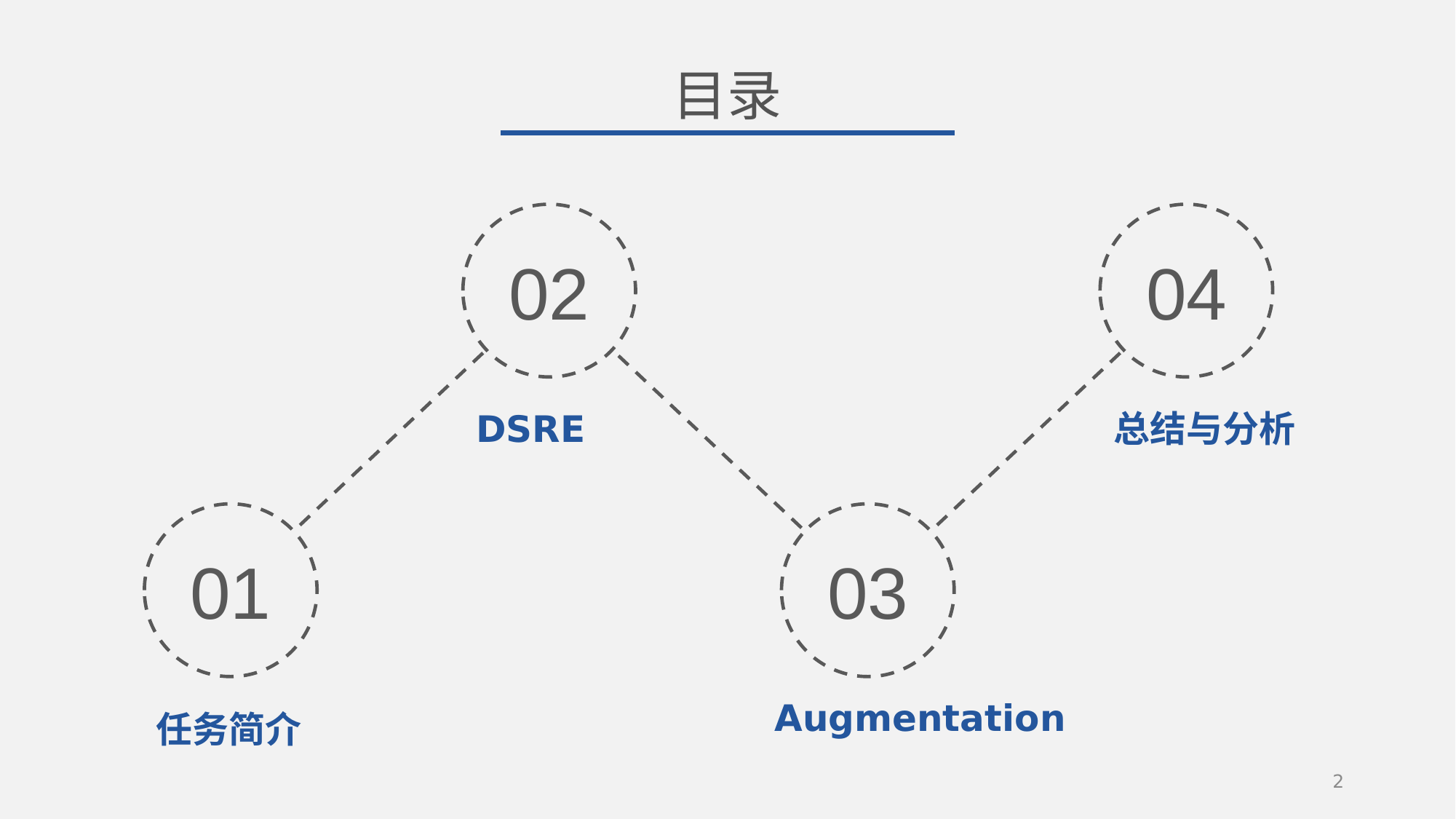

目录
02
04
DSRE
总结与分析
01
03
Augmentation
任务简介

2